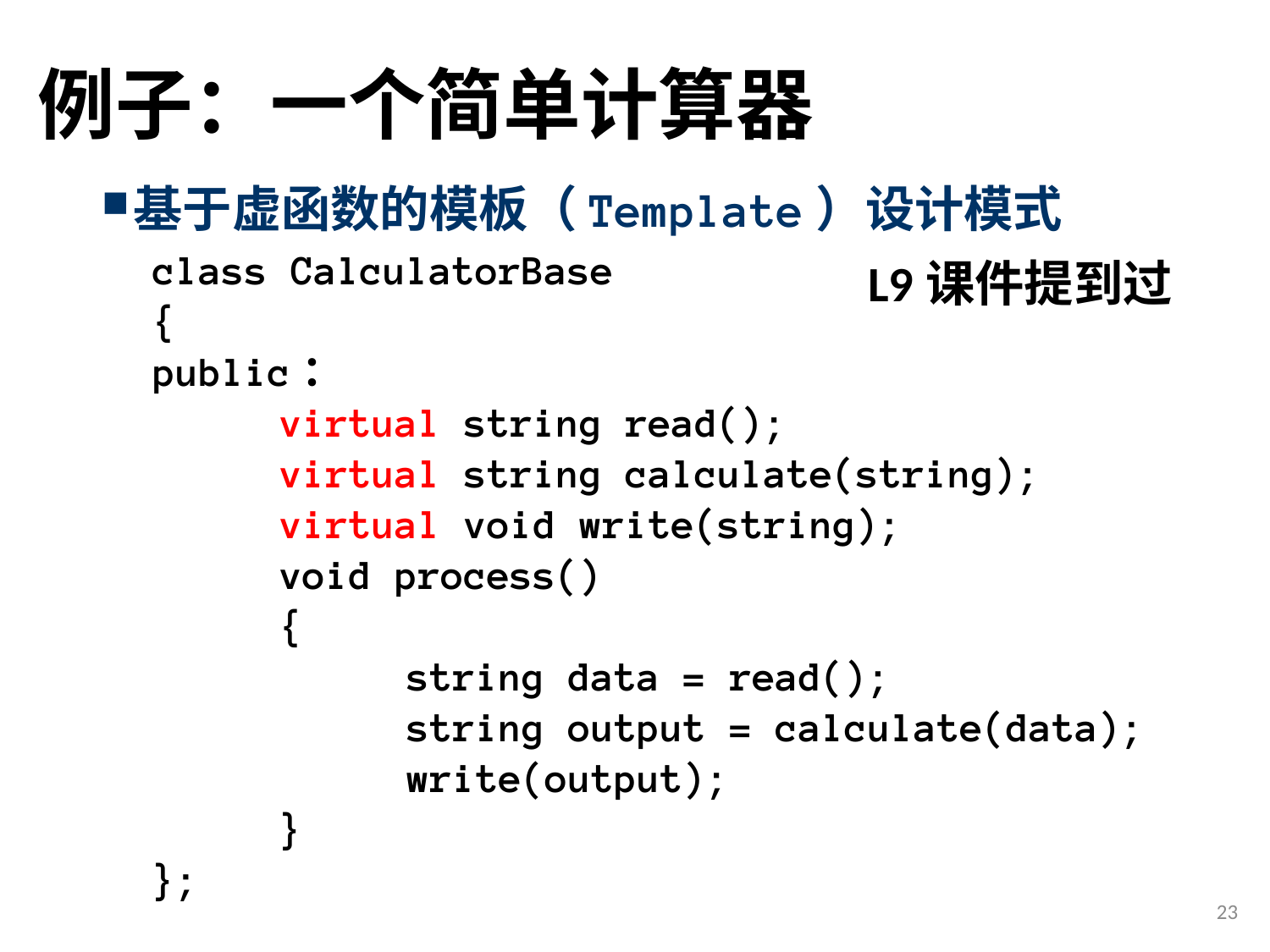

# 例子：一个简单计算器
基于虚函数的模板（Template）设计模式

class CalculatorBase
{
public：
	virtual string read();
	virtual string calculate(string);
	virtual void write(string);
	void process()
	{
		string data = read();
		string output = calculate(data);
		write(output);
	}
};
L9课件提到过
23